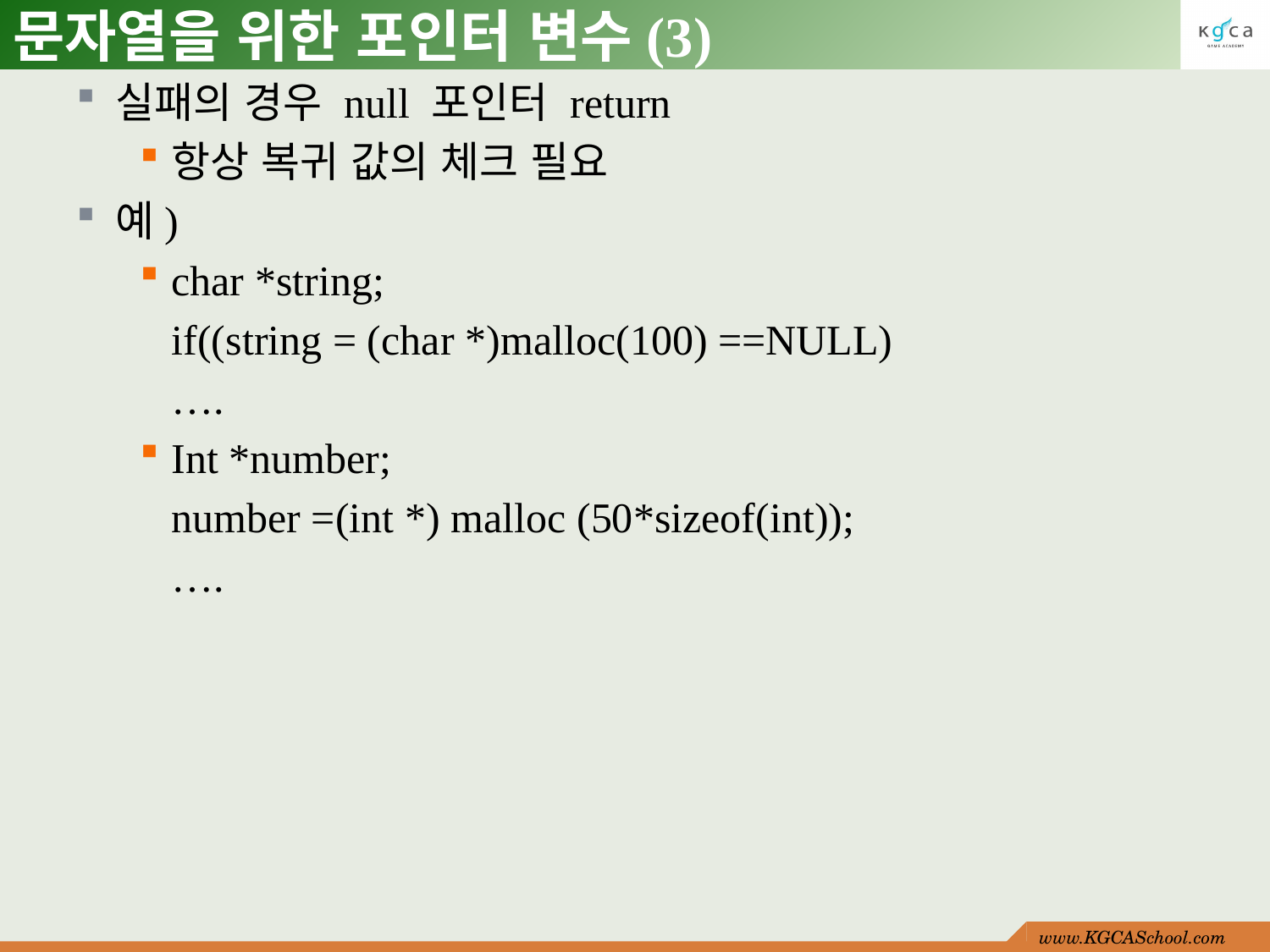

# 문자열을 위한 포인터 변수(3)
실패의 경우 null 포인터 return
항상 복귀 값의 체크 필요
예)
char *string;
if((string = (char *)malloc(100) ==NULL)
….
Int *number;
number =(int *) malloc (50*sizeof(int));
….